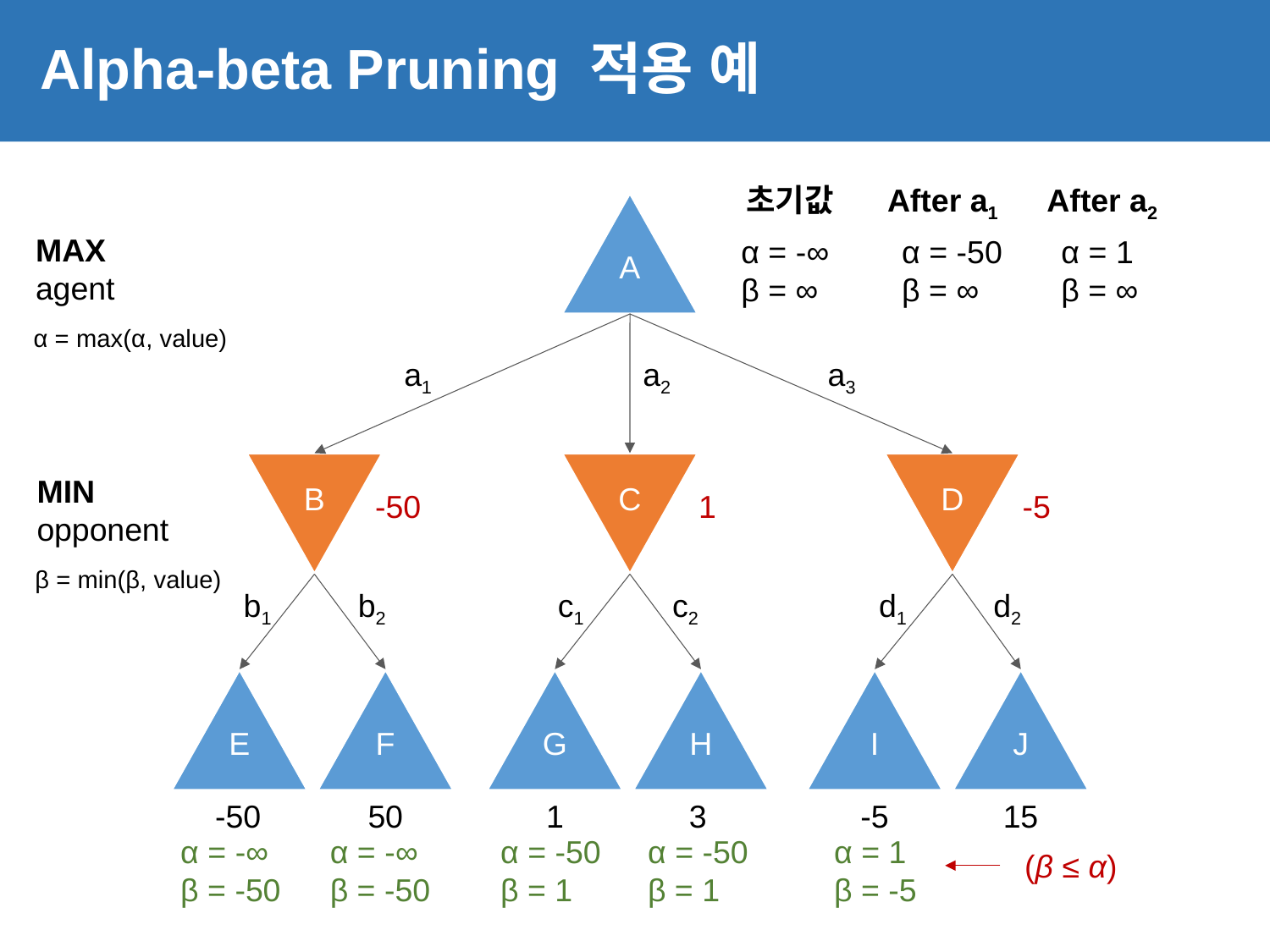

# Alpha-beta Pruning 적용 예
25
초기값
After a1
After a2
A
MAX
agent
α = -∞
β = ∞
α = -50
β = ∞
α = 1
β = ∞
α = max(α, value)
a1
a2
a3
B
C
D
MIN
opponent
-50
1
-5
β = min(β, value)
b1
b2
c1
c2
d1
d2
E
F
G
H
I
J
-50
50
1
3
-5
15
α = -∞
β = -50
α = -∞
β = -50
α = -50
β = 1
α = -50
β = 1
α = 1
β = -5
(β ≤ α)